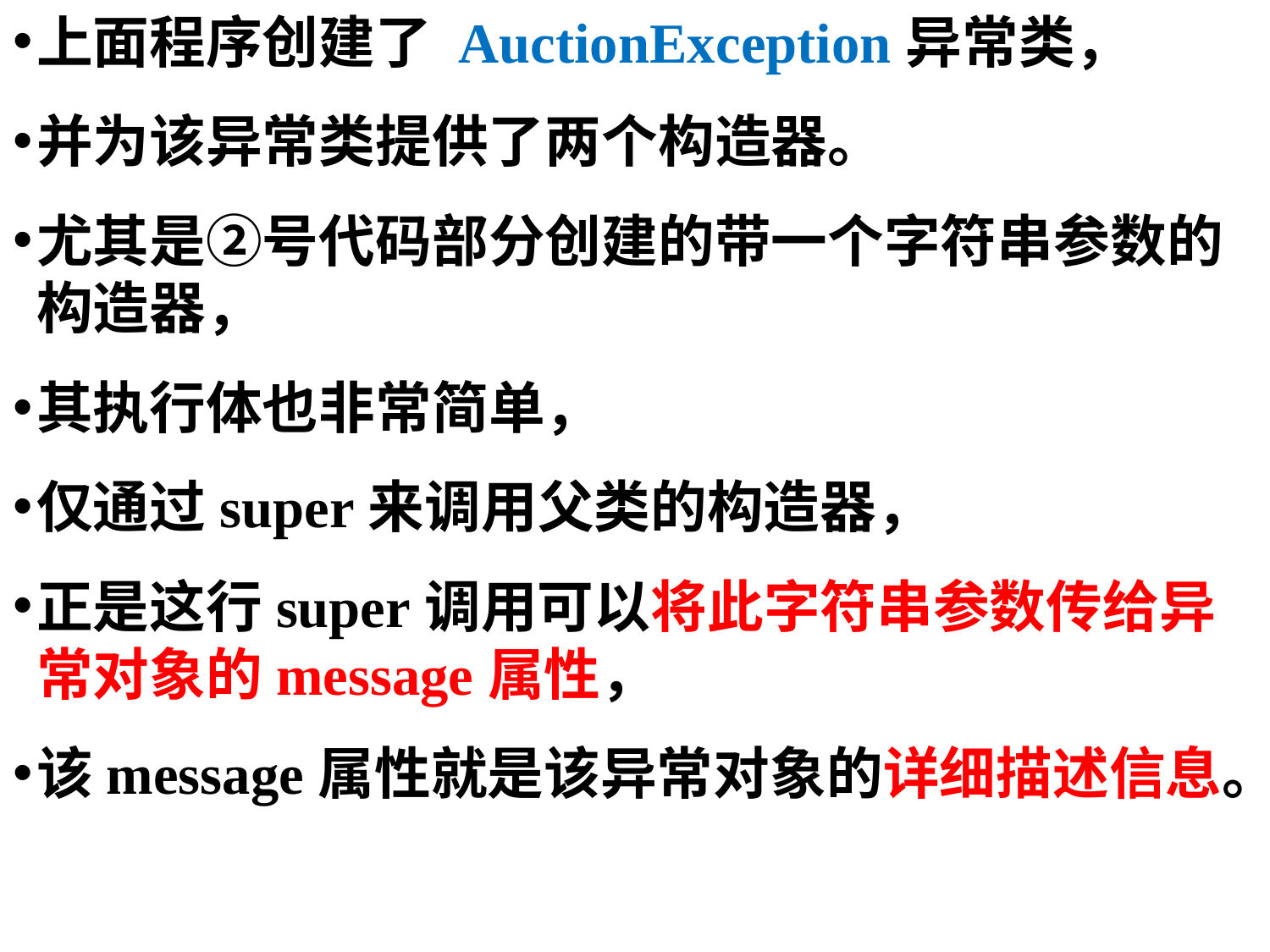

上面程序创建了 AuctionException异常类，
并为该异常类提供了两个构造器。
尤其是②号代码部分创建的带一个字符串参数的构造器，
其执行体也非常简单，
仅通过super来调用父类的构造器，
正是这行super调用可以将此字符串参数传给异常对象的message属性，
该message属性就是该异常对象的详细描述信息。